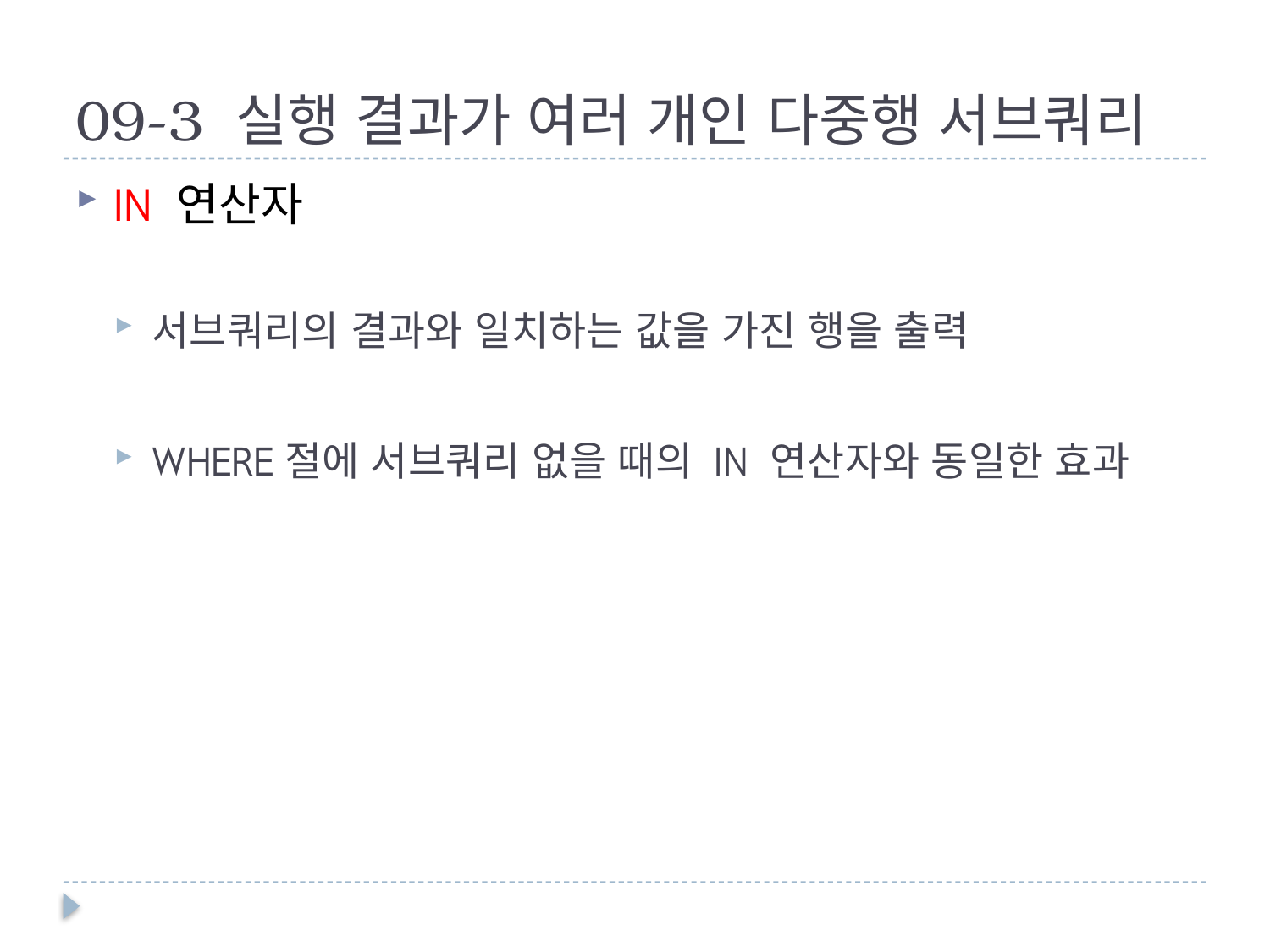

# 09-3 실행 결과가 여러 개인 다중행 서브쿼리
IN 연산자

서브쿼리의 결과와 일치하는 값을 가진 행을 출력

WHERE절에 서브쿼리 없을 때의 IN 연산자와 동일한 효과